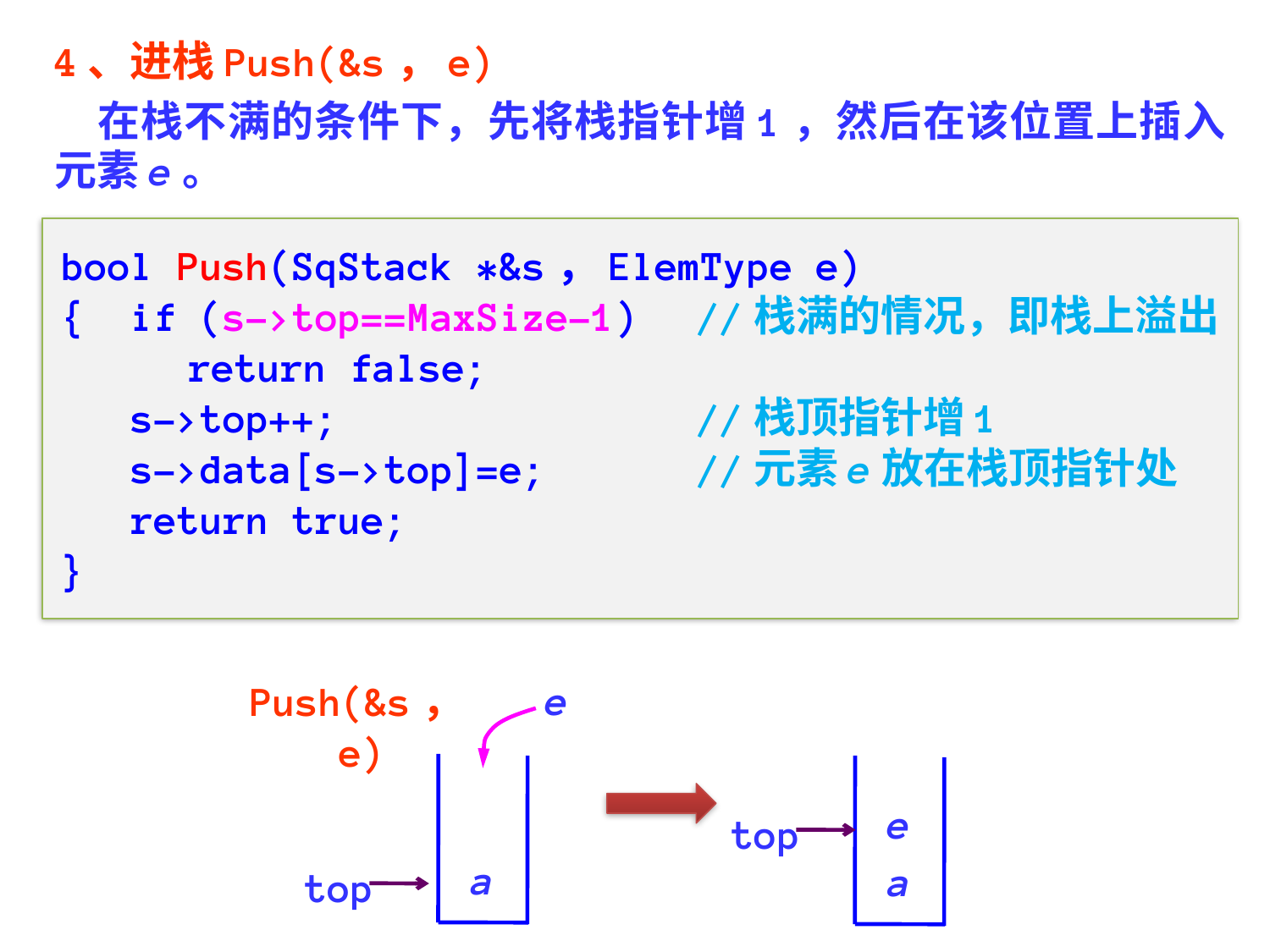

4、进栈Push(&s，e)
   在栈不满的条件下，先将栈指针增1，然后在该位置上插入元素e。
bool Push(SqStack *&s，ElemType e)
{  if (s->top==MaxSize-1) 	//栈满的情况，即栈上溢出
	return false;
   s->top++;		   	//栈顶指针增1
   s->data[s->top]=e;	   	//元素e放在栈顶指针处
   return true;
}
Push(&s，e)
e

e
top
a
a
top